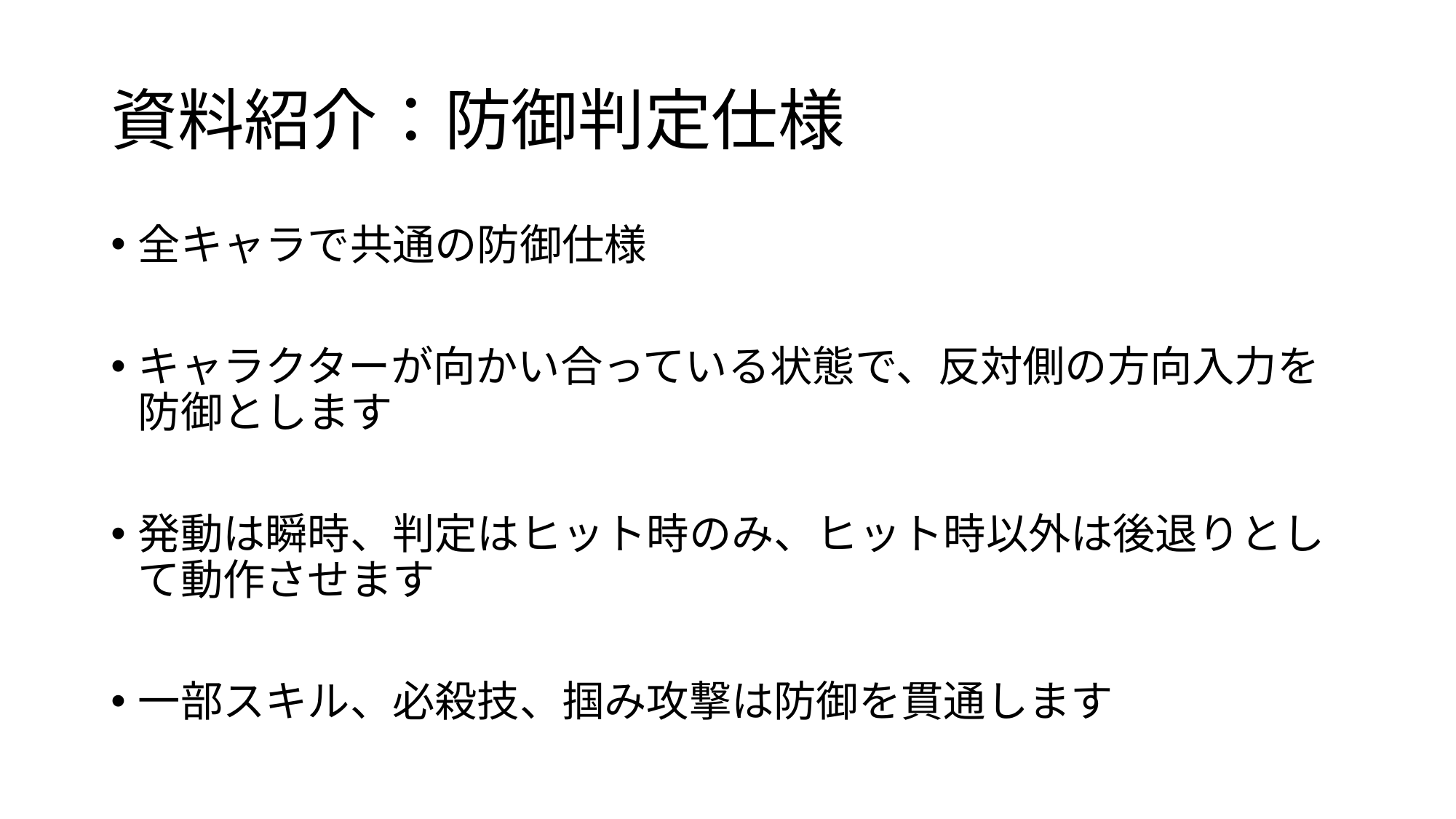

# 資料紹介：防御判定仕様
全キャラで共通の防御仕様

キャラクターが向かい合っている状態で、反対側の方向入力を防御とします

発動は瞬時、判定はヒット時のみ、ヒット時以外は後退りとして動作させます

一部スキル、必殺技、掴み攻撃は防御を貫通します